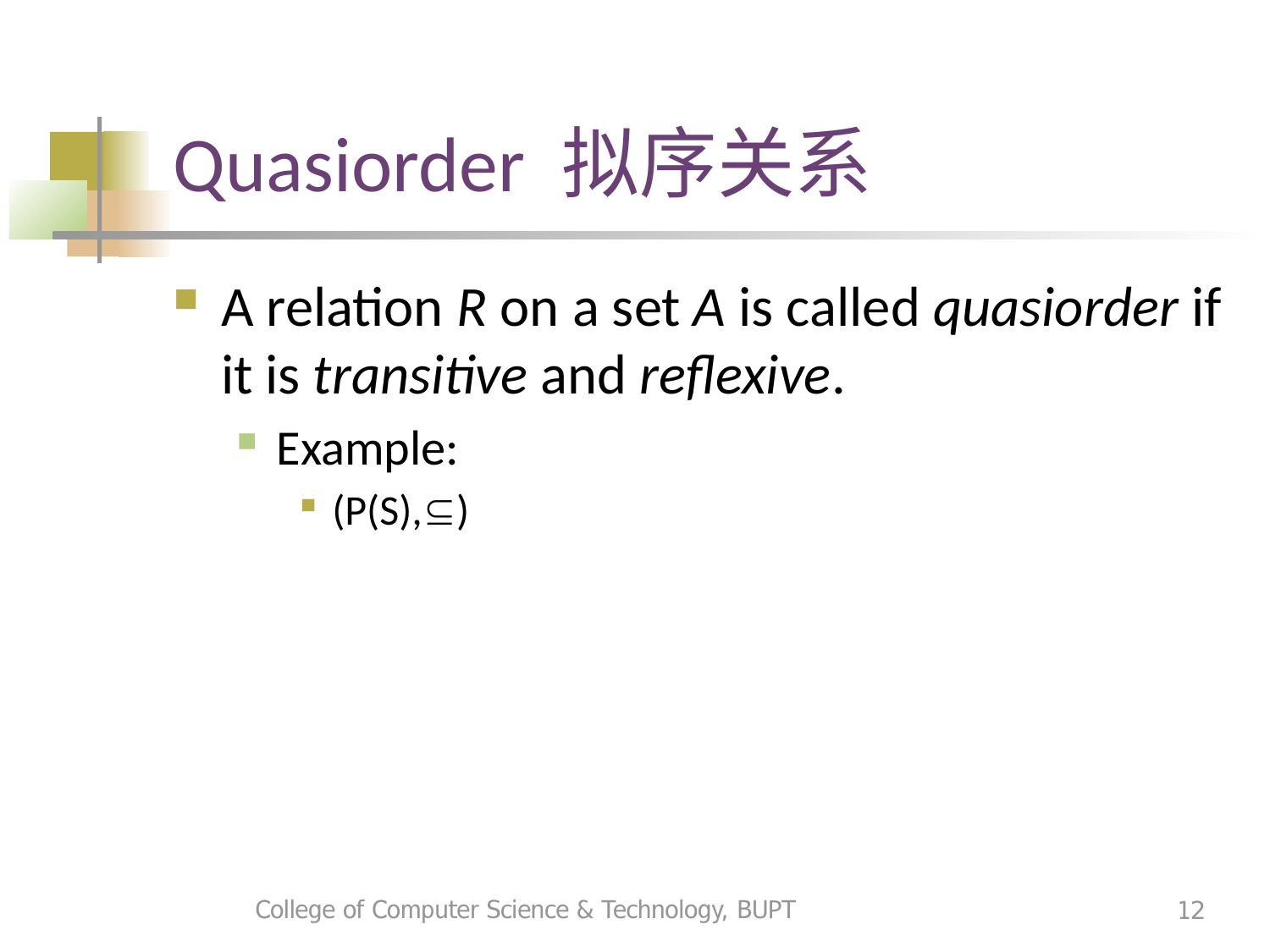

# Quasiorder 拟序关系
A relation R on a set A is called quasiorder if it is transitive and reflexive.
Example:
(P(S),⊆)
College of Computer Science & Technology, BUPT
12